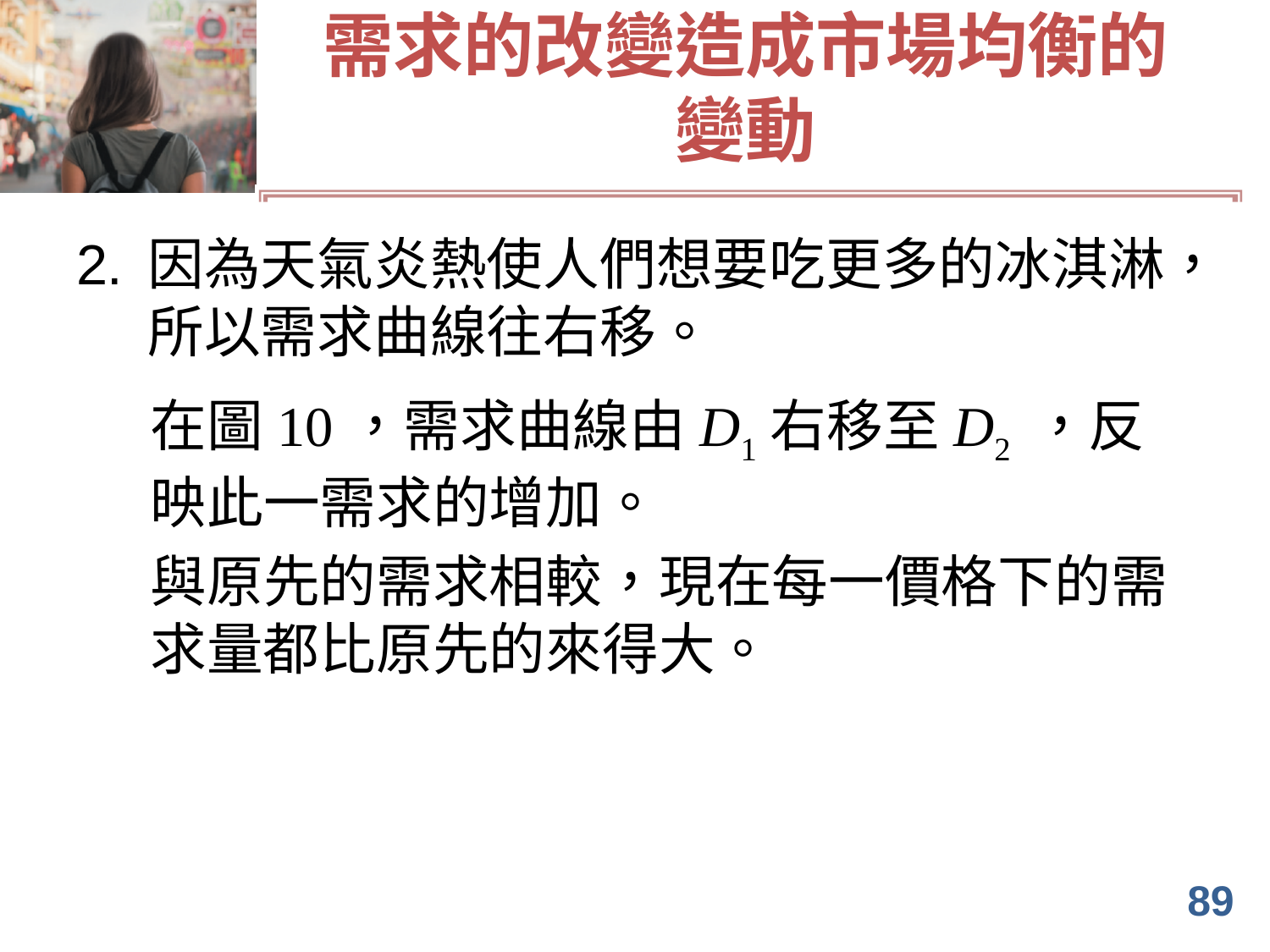

# 需求的改變造成市場均衡的變動
因為天氣炎熱使人們想要吃更多的冰淇淋，所以需求曲線往右移。

在圖10，需求曲線由D1右移至D2 ，反映此一需求的增加。
與原先的需求相較，現在每一價格下的需求量都比原先的來得大。
89